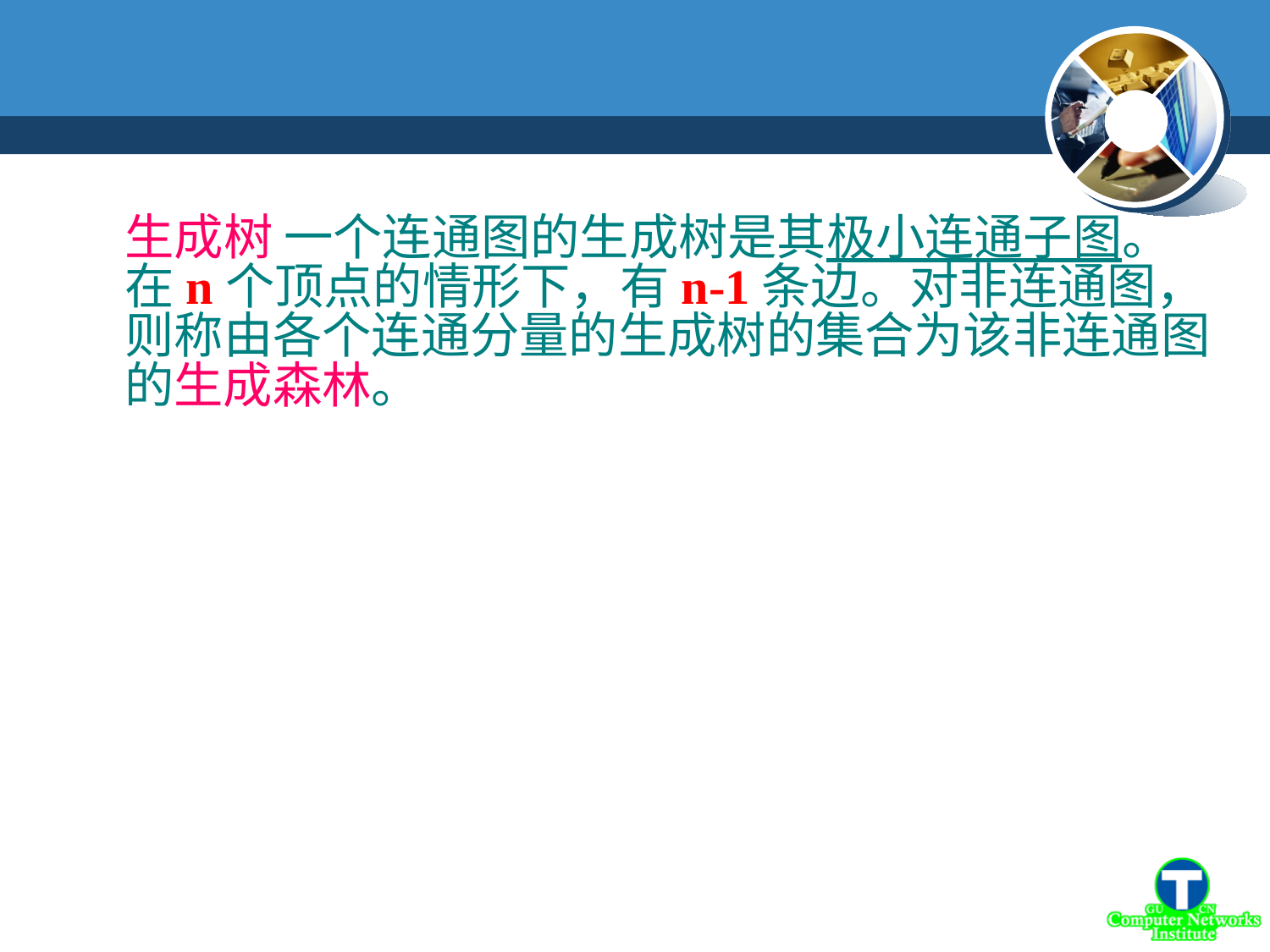

生成树 一个连通图的生成树是其极小连通子图。在n个顶点的情形下，有n-1条边。对非连通图，则称由各个连通分量的生成树的集合为该非连通图的生成森林。